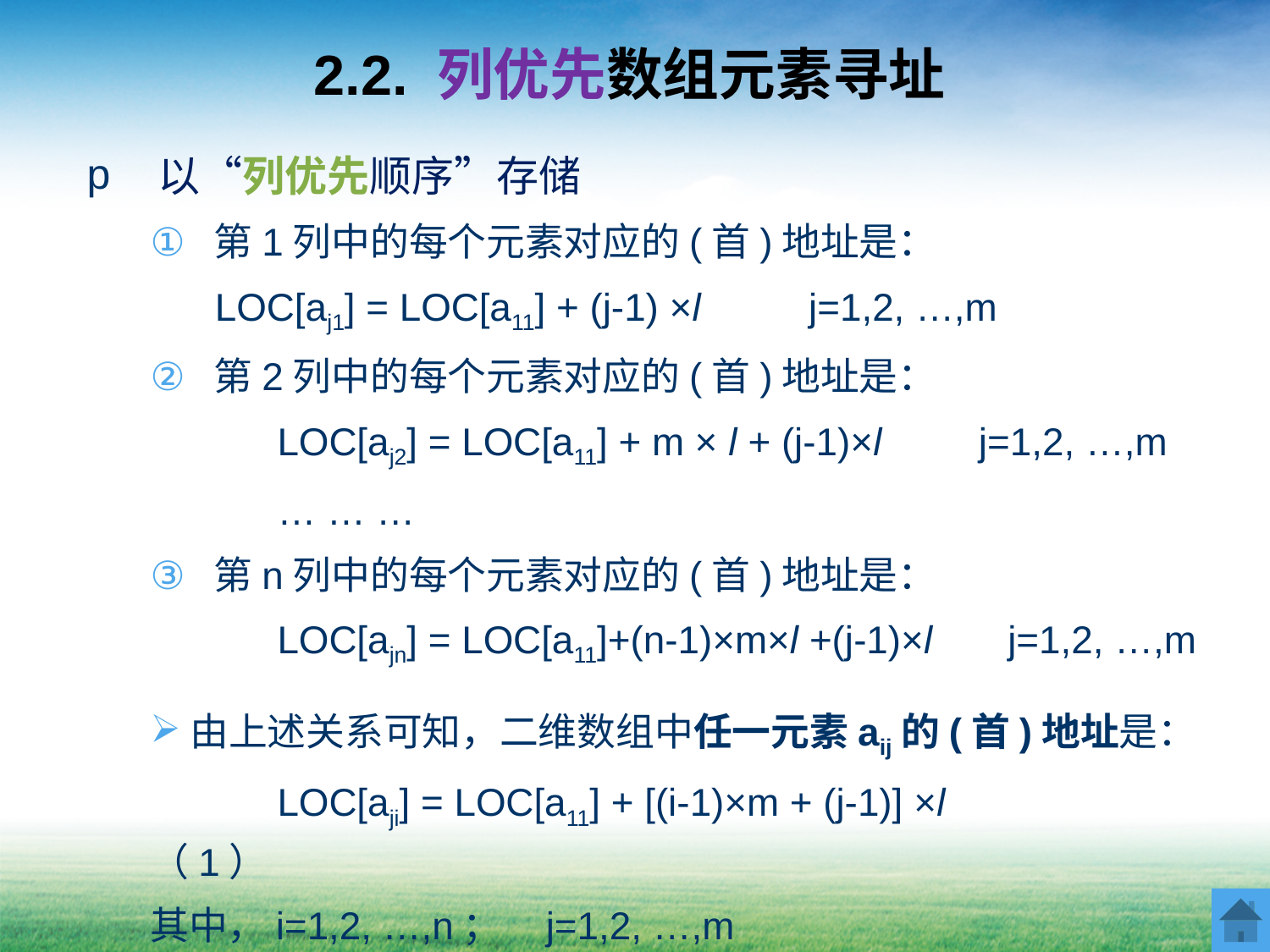

# 2.2. 列优先数组元素寻址
以“列优先顺序”存储
第1列中的每个元素对应的(首)地址是：
      LOC[aj1] = LOC[a11] + (j-1) ×l          j=1,2, …,m
第2列中的每个元素对应的(首)地址是：
	LOC[aj2] = LOC[a11] + m × l + (j-1)×l         j=1,2, …,m
	… … …
第n列中的每个元素对应的(首)地址是：
	LOC[ajn] = LOC[a11]+(n-1)×m×l +(j-1)×l       j=1,2, …,m
由上述关系可知，二维数组中任一元素aij的(首)地址是：
	LOC[aji] = LOC[a11] + [(i-1)×m + (j-1)] ×l                 （1）
其中，i=1,2, …,n；    j=1,2, …,m